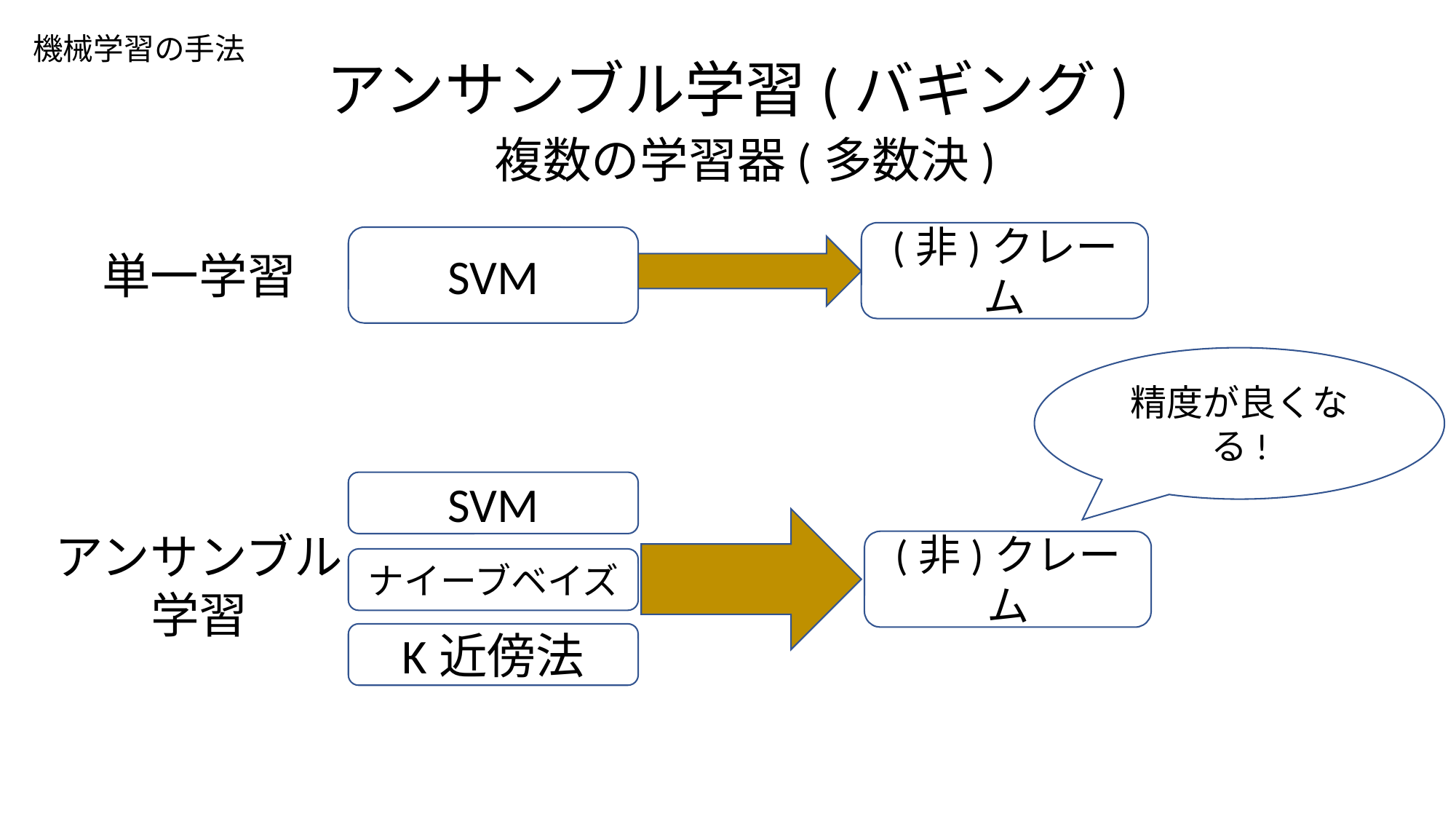

機械学習の手法
アンサンブル学習(バギング)
複数の学習器(多数決)
(非)クレーム
SVM

単一学習
精度が良くなる!
SVM

アンサンブル学習
(非)クレーム
ナイーブベイズ
K近傍法